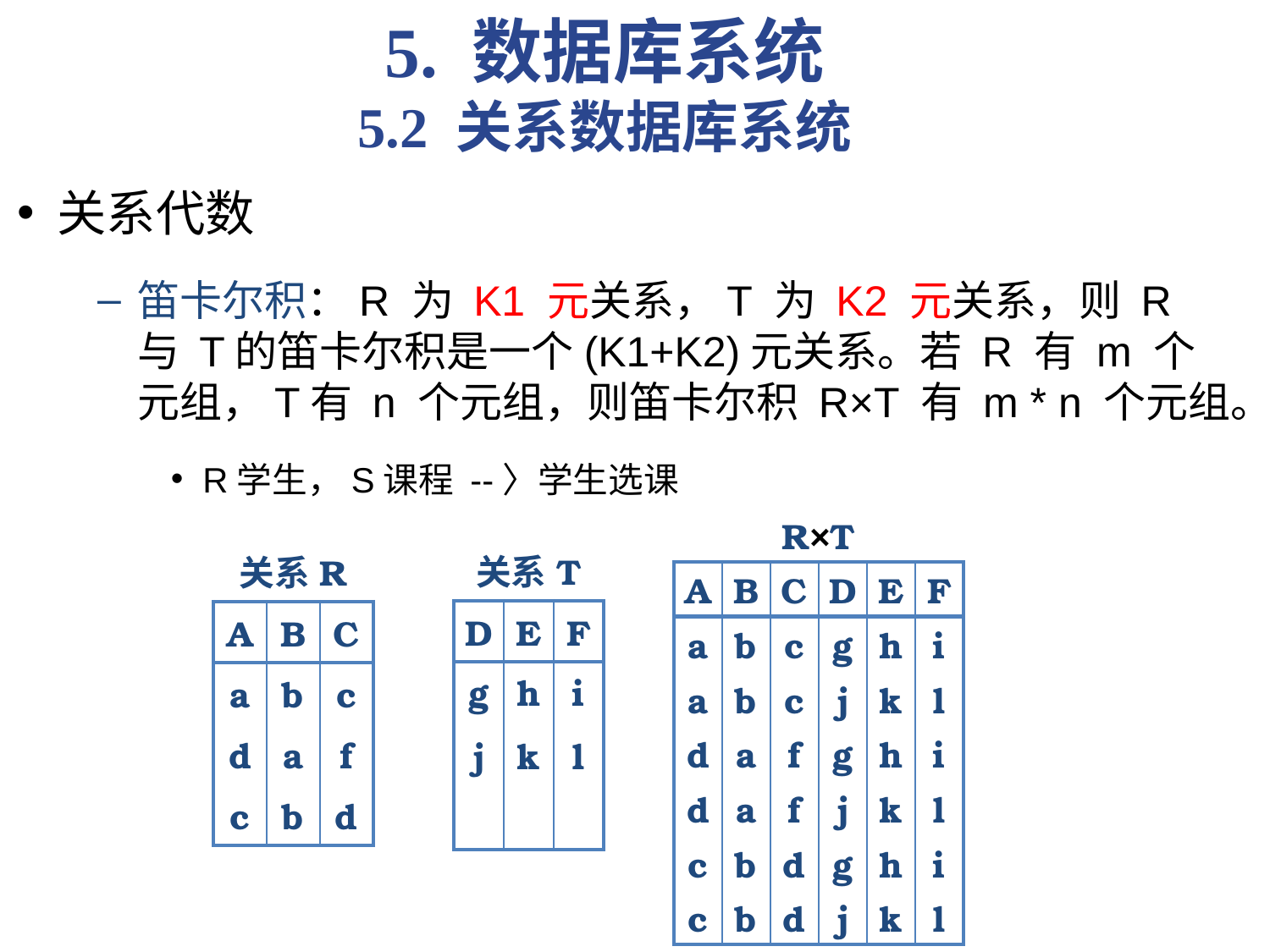

5. 数据库系统
5.2 关系数据库系统
关系代数
笛卡尔积：R 为 K1 元关系，T 为 K2 元关系，则 R 与 T的笛卡尔积是一个(K1+K2)元关系。若 R 有 m 个元组，T有 n 个元组，则笛卡尔积 R×T 有 m * n 个元组。
R学生，S课程 --〉学生选课
| R×T |  |  |  |  |  |
| --- | --- | --- | --- | --- | --- |
| A | B | C | D | E | F |
| a | b | c | g | h | i |
| a | b | c | j | k | l |
| d | a | f | g | h | i |
| d | a | f | j | k | l |
| c | b | d | g | h | i |
| c | b | d | j | k | l |
| 关系T |  |  |
| --- | --- | --- |
| D | E | F |
| g | h | i |
| j | k | l |
|  |  |  |
| 关系R |  |  |
| --- | --- | --- |
| A | B | C |
| a | b | c |
| d | a | f |
| c | b | d |
8